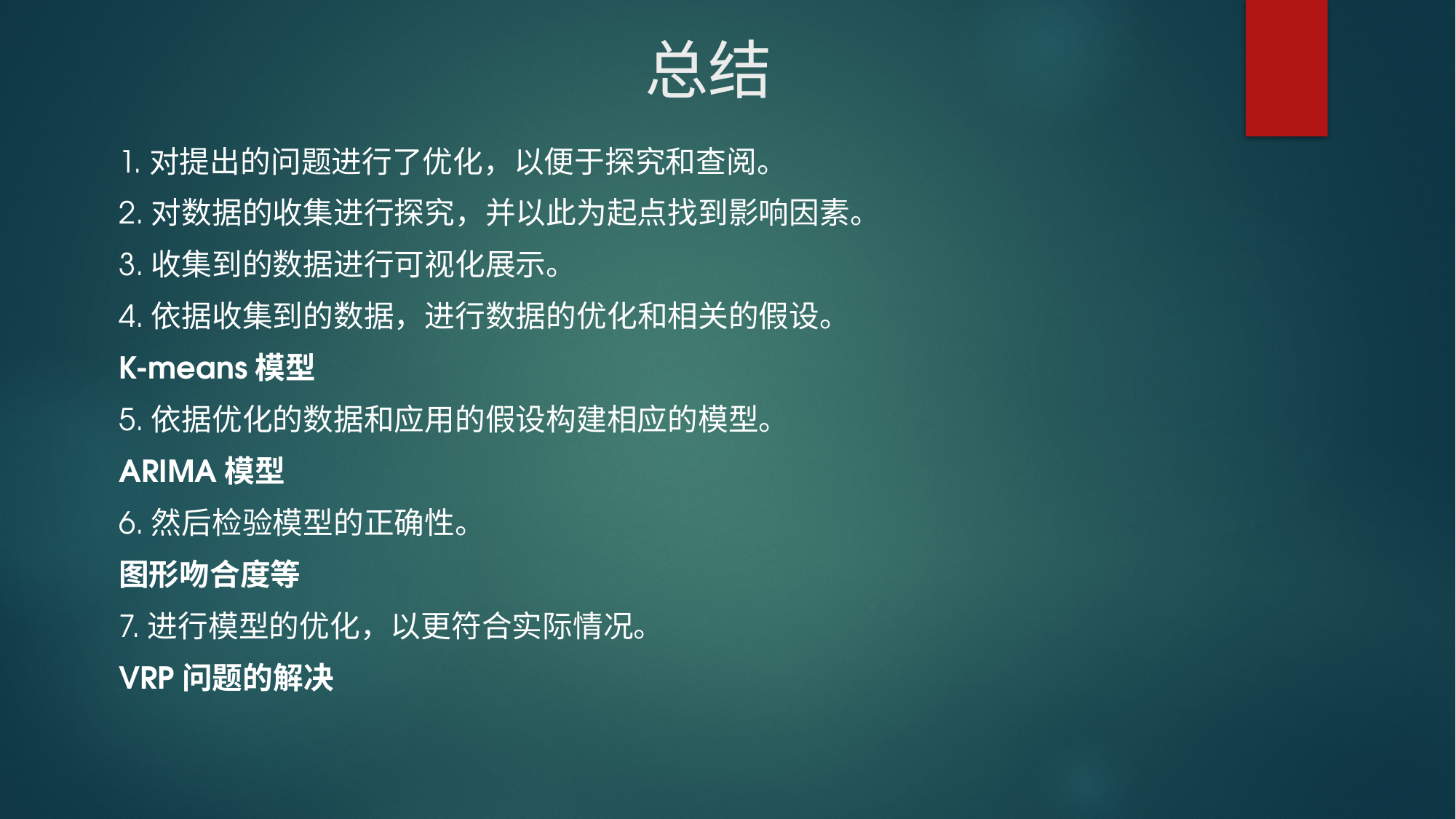

# 总结
1.对提出的问题进行了优化，以便于探究和查阅。
2.对数据的收集进行探究，并以此为起点找到影响因素。
3.收集到的数据进行可视化展示。
4.依据收集到的数据，进行数据的优化和相关的假设。
K-means模型
5.依据优化的数据和应用的假设构建相应的模型。
ARIMA模型
6.然后检验模型的正确性。
图形吻合度等
7.进行模型的优化，以更符合实际情况。
VRP问题的解决